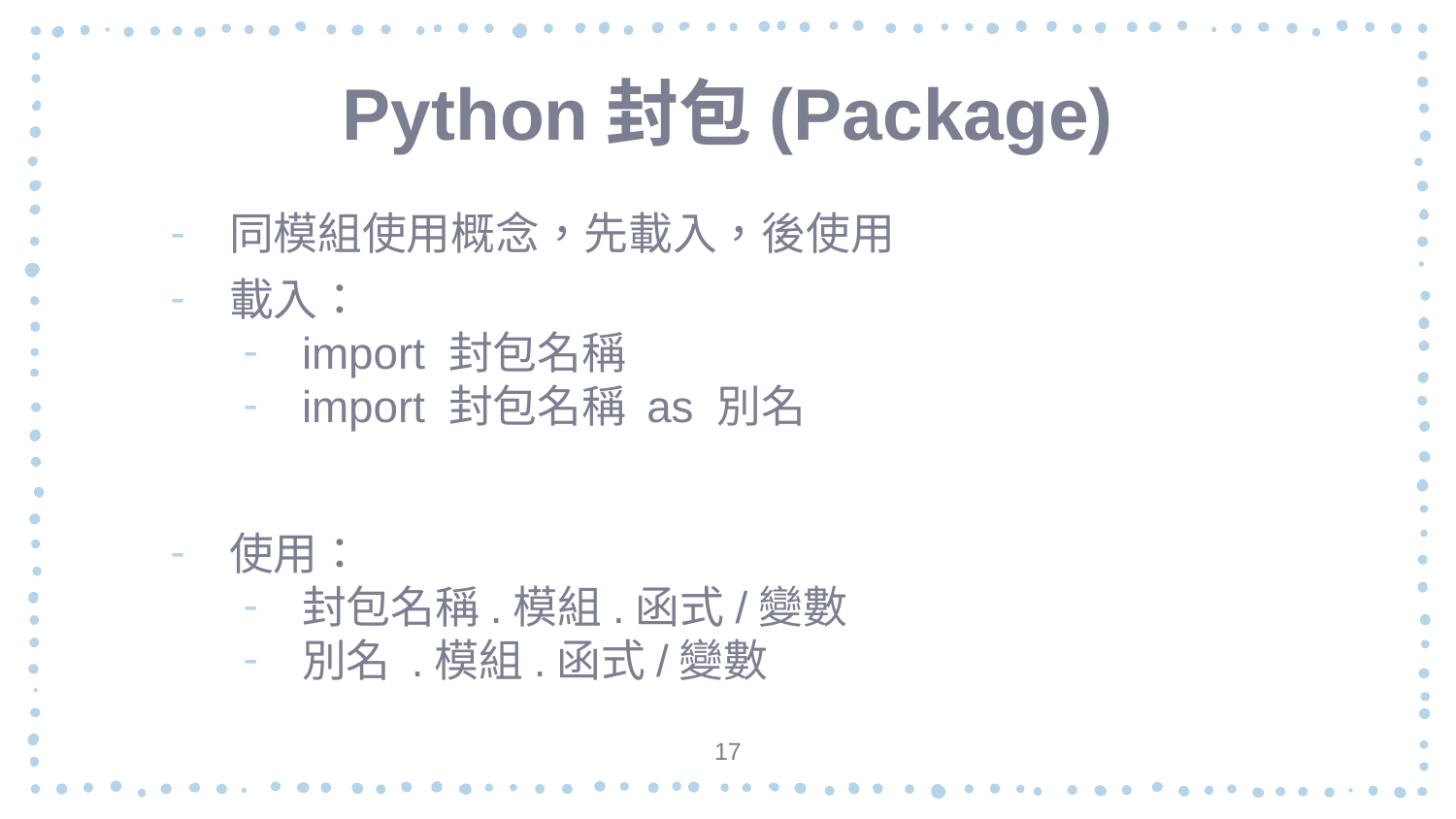

# Python封包(Package)
同模組使用概念，先載入，後使用
載入：
import 封包名稱
import 封包名稱 as 別名

使用：
封包名稱.模組.函式/變數
別名 .模組.函式/變數
17